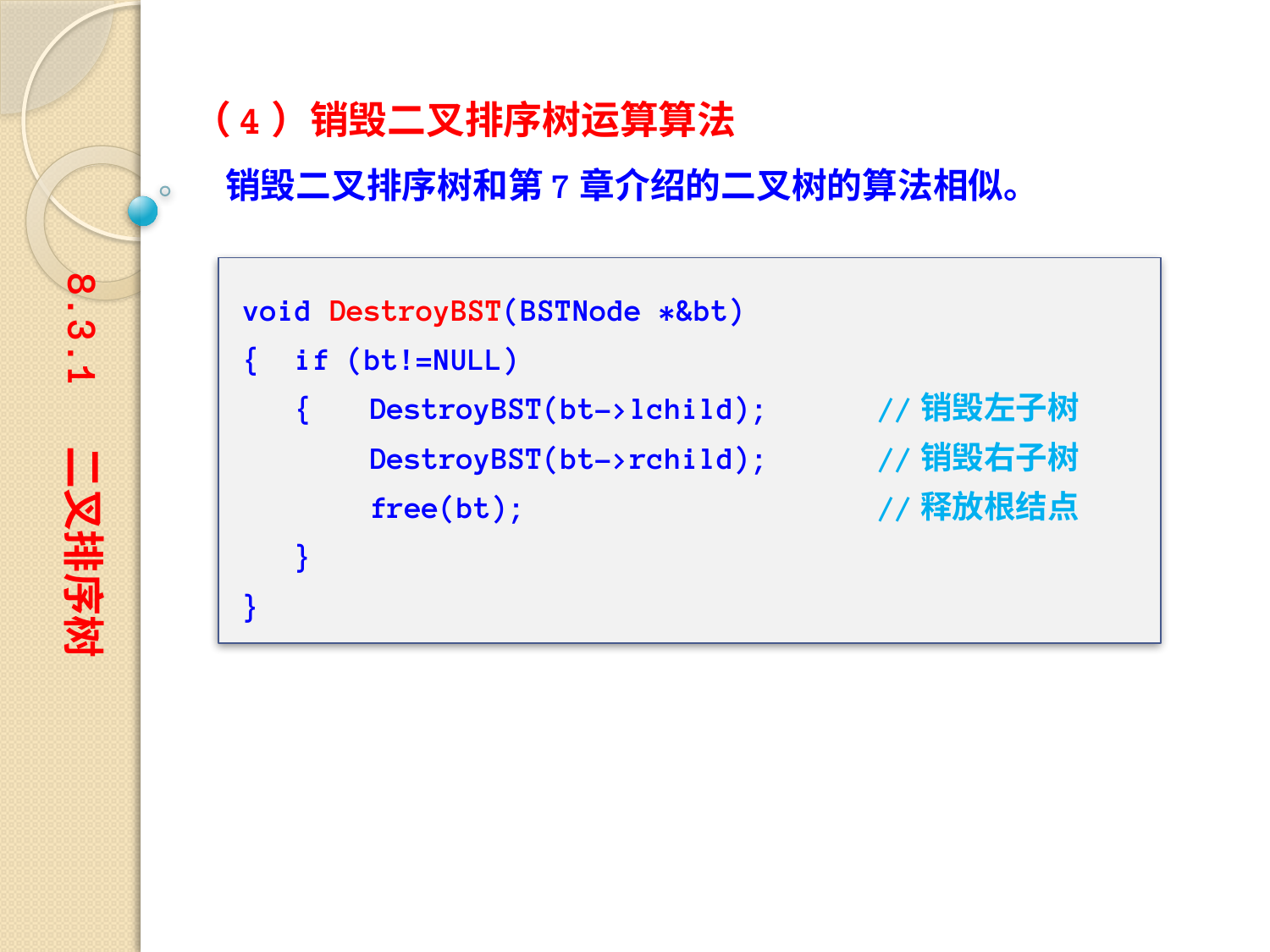

（4）销毁二叉排序树运算算法
   销毁二叉排序树和第7章介绍的二叉树的算法相似。
8.3.1  二叉排序树
void DestroyBST(BSTNode *&bt)
{  if (bt!=NULL)
   {	DestroyBST(bt->lchild);	//销毁左子树
	DestroyBST(bt->rchild);	//销毁右子树
	free(bt);			//释放根结点
   }
}